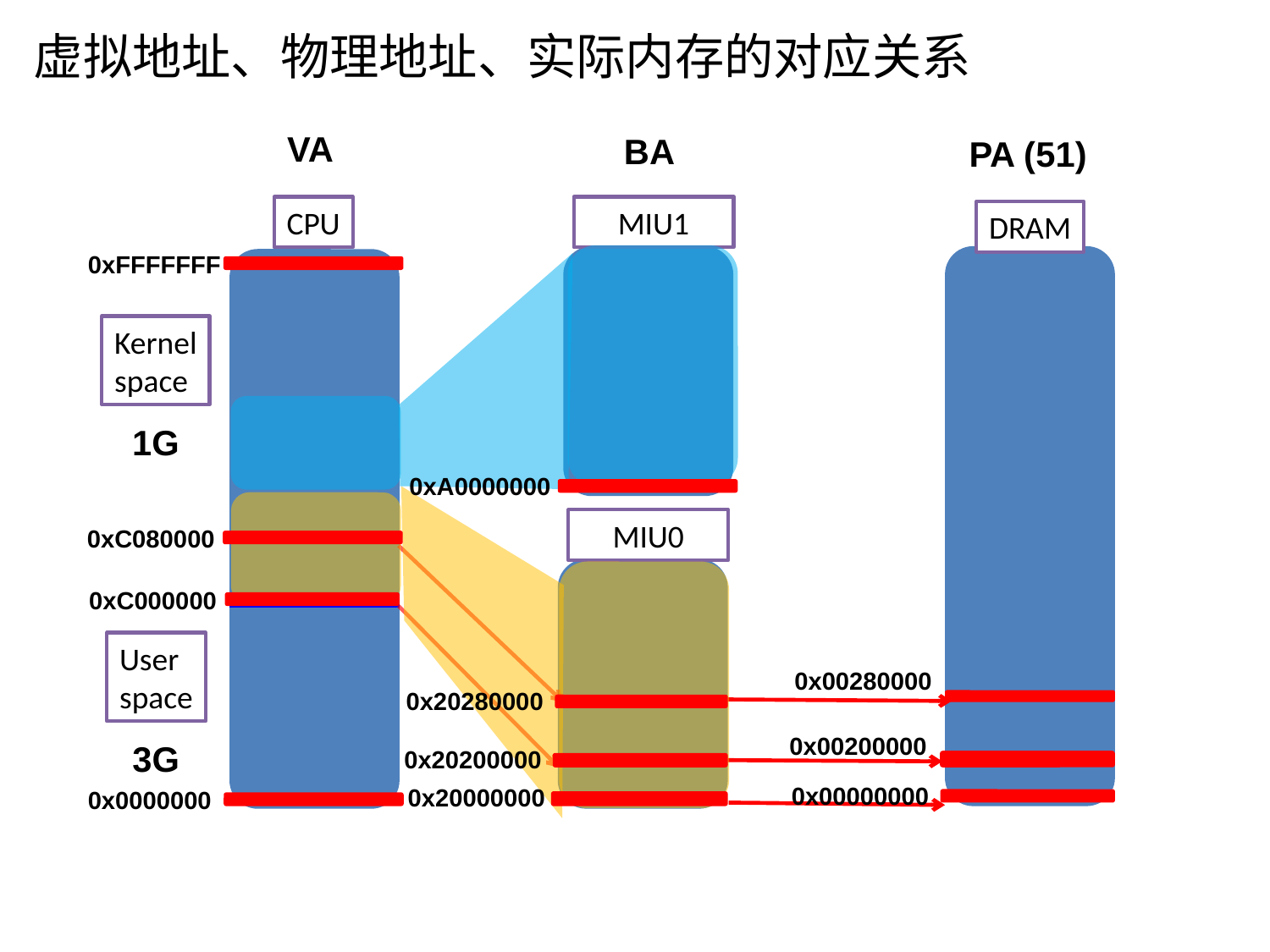

# 虚拟地址、物理地址、实际内存的对应关系
VA
BA
PA (51)
CPU
MIU1
DRAM
0xFFFFFFF

Kernel
space

1G
0xA0000000

MIU0
0xC080000

0xC000000

User
space
0x00280000
0x20280000

0x00200000
3G
0x20200000

0x00000000
0x20000000
0x0000000

Security Level: Confidential A
Copyright © 2012 MStar Semiconductor, Inc.  All rights reserved.
5